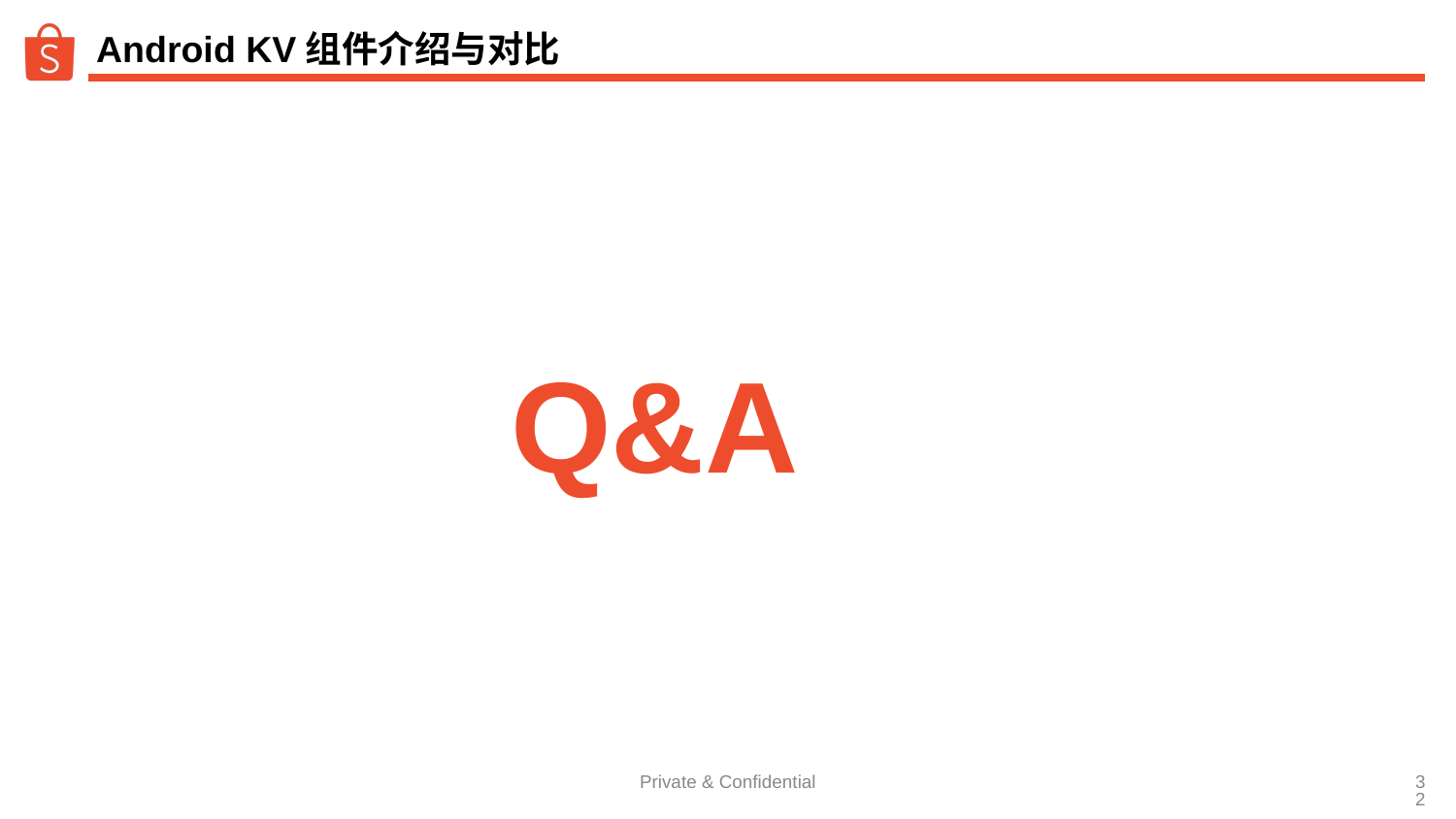

# Android KV组件介绍与对比
Q&A
Private & Confidential
32